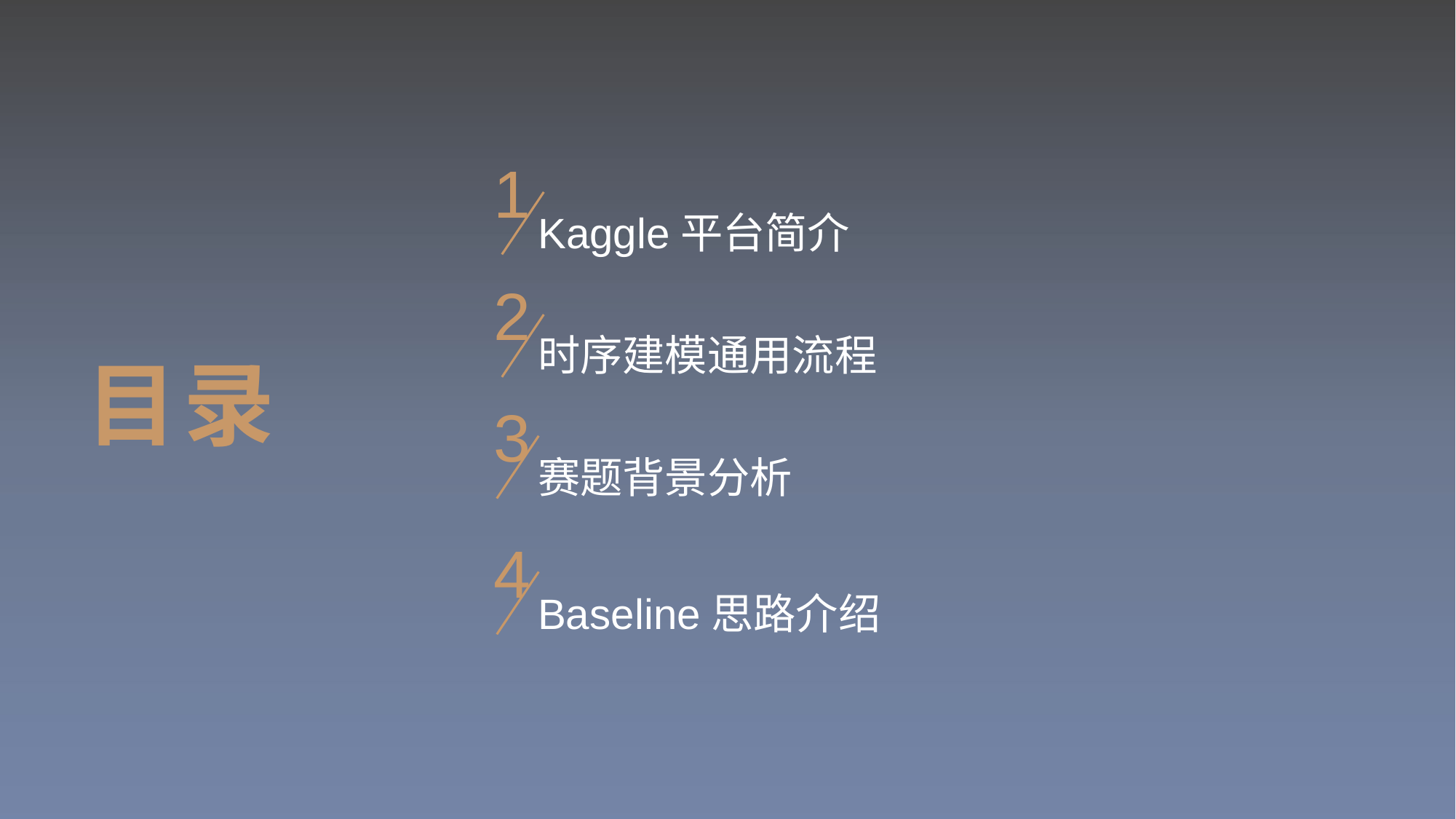

1
Kaggle平台简介

2
时序建模通用流程

3
赛题背景分析
4
Baseline思路介绍